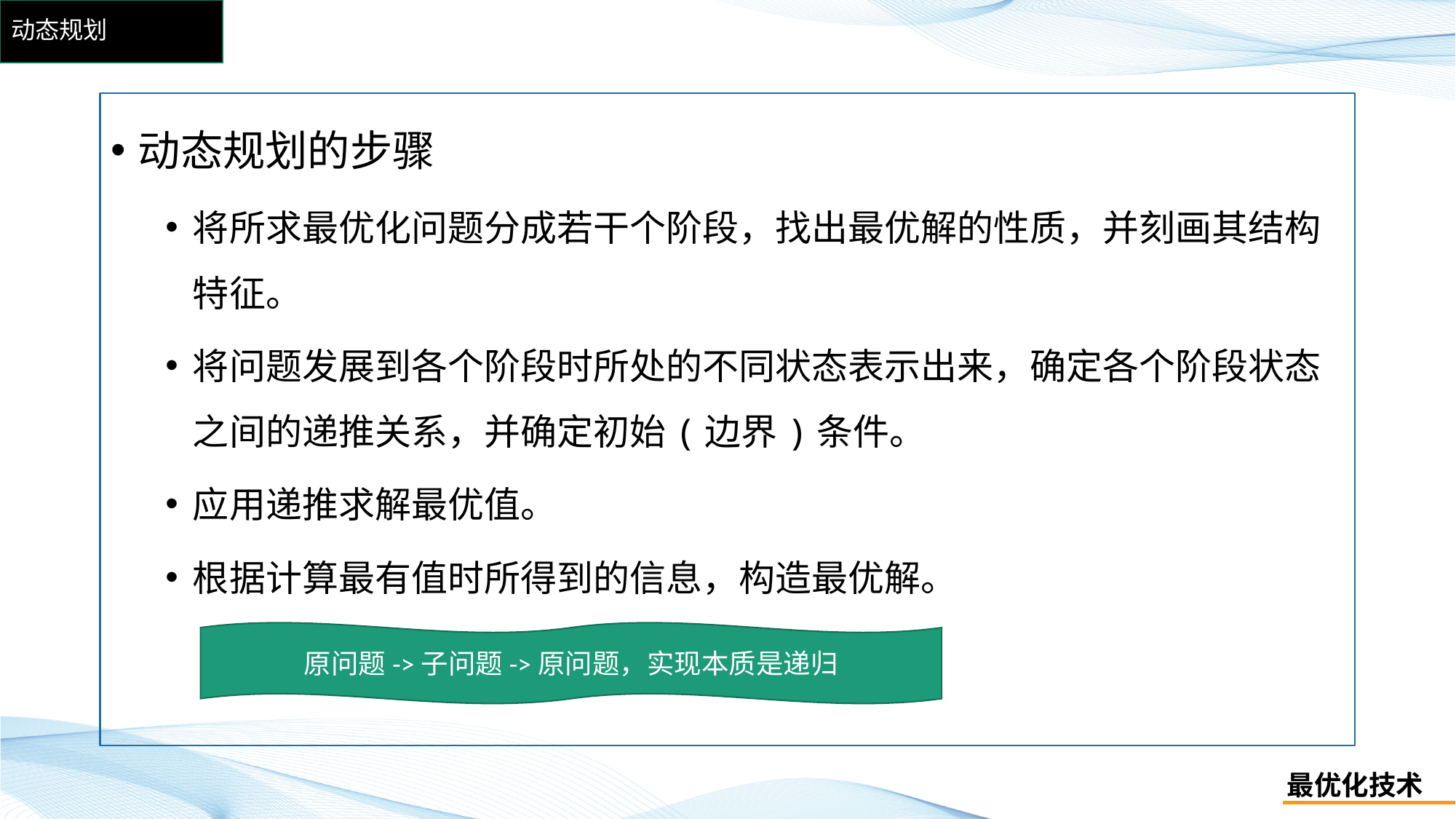

# 动态规划
动态规划的步骤
将所求最优化问题分成若干个阶段，找出最优解的性质，并刻画其结构特征。
将问题发展到各个阶段时所处的不同状态表示出来，确定各个阶段状态之间的递推关系，并确定初始(边界)条件。
应用递推求解最优值。
根据计算最有值时所得到的信息，构造最优解。

原问题->子问题->原问题，实现本质是递归